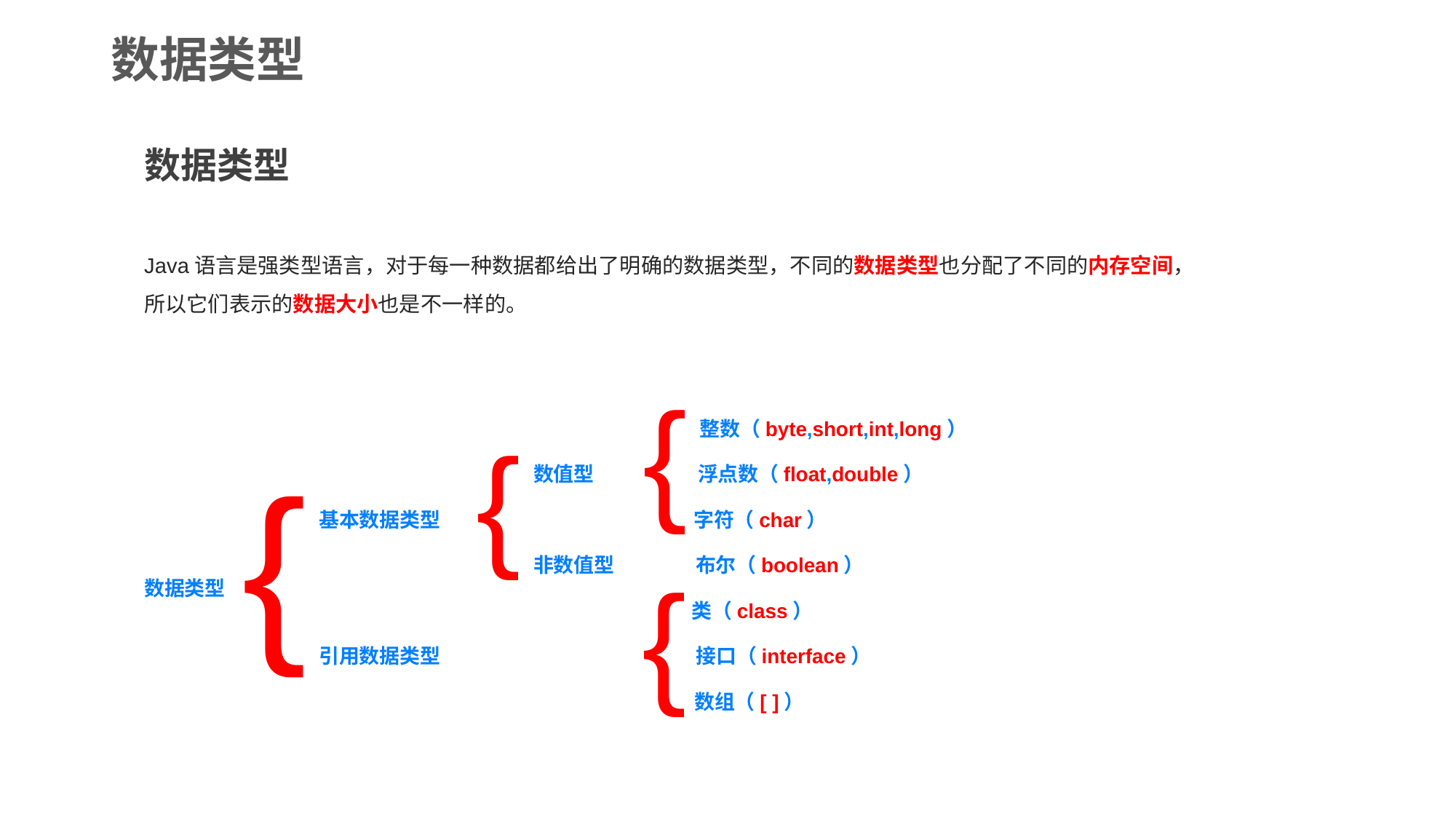

数据类型
数据类型
Java语言是强类型语言，对于每一种数据都给出了明确的数据类型，不同的数据类型也分配了不同的内存空间，所以它们表示的数据大小也是不一样的。
{
整数（byte,short,int,long）
{
{
数值型
浮点数（float,double）
基本数据类型
字符（char）
非数值型
布尔（boolean）
{
数据类型
类（class）
引用数据类型
接口（interface）
数组（[ ]）